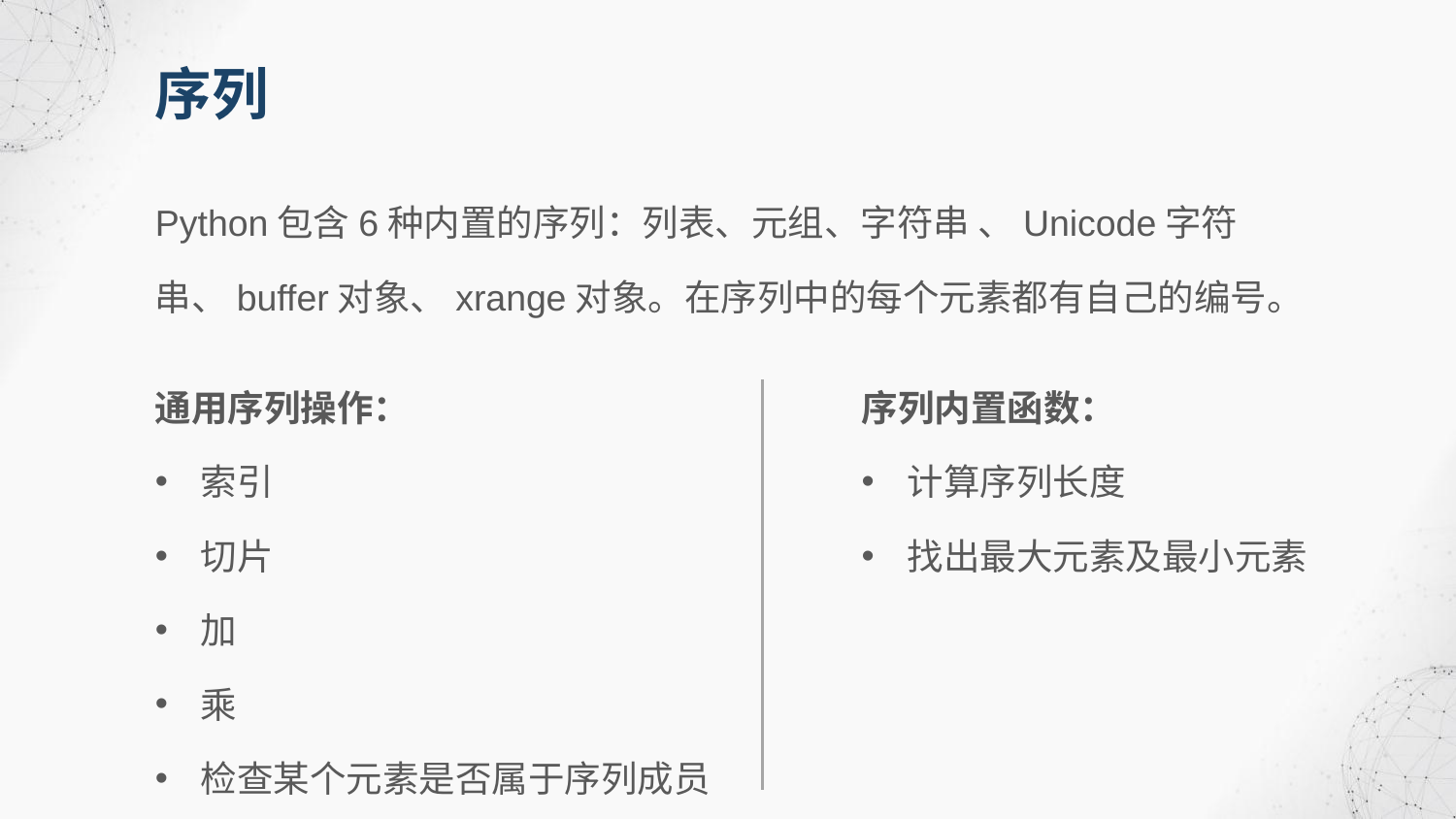

序列

Python包含6种内置的序列：列表、元组、字符串 、Unicode字符串、buffer对象、xrange对象。在序列中的每个元素都有自己的编号。
通用序列操作：
索引
切片
加
乘
检查某个元素是否属于序列成员
序列内置函数：
计算序列长度
找出最大元素及最小元素